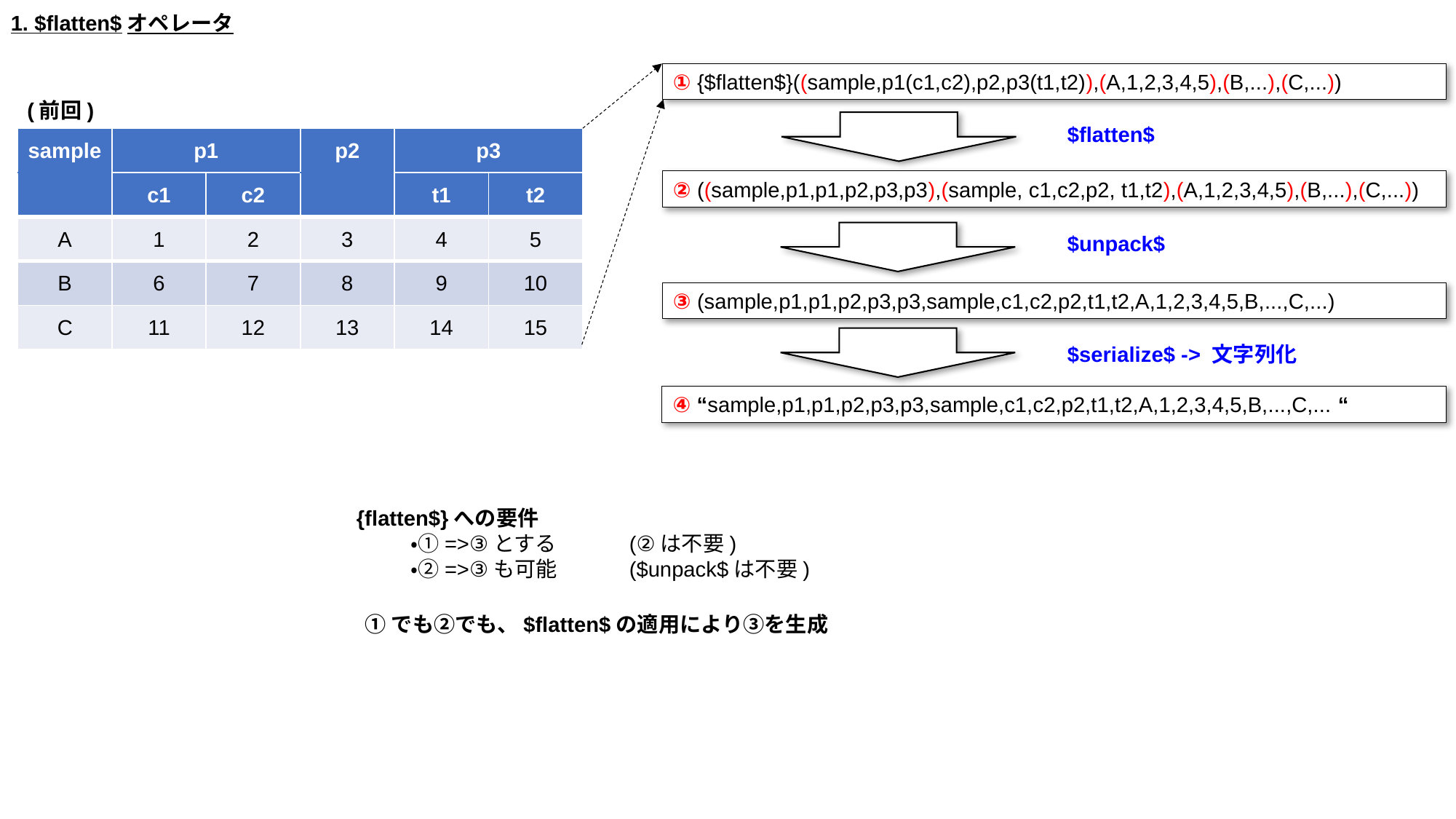

1. $flatten$オペレータ
① {$flatten$}((sample,p1(c1,c2),p2,p3(t1,t2)),(A,1,2,3,4,5),(B,...),(C,...))
(前回)

$flatten$
| sample | p1 |  | p2 | p3 |  |
| --- | --- | --- | --- | --- | --- |
|  | c1 | c2 |  | t1 | t2 |
| A | 1 | 2 | 3 | 4 | 5 |
| B | 6 | 7 | 8 | 9 | 10 |
| C | 11 | 12 | 13 | 14 | 15 |
② ((sample,p1,p1,p2,p3,p3),(sample, c1,c2,p2, t1,t2),(A,1,2,3,4,5),(B,...),(C,...))

$unpack$
③ (sample,p1,p1,p2,p3,p3,sample,c1,c2,p2,t1,t2,A,1,2,3,4,5,B,...,C,...)

$serialize$ -> 文字列化
④ “sample,p1,p1,p2,p3,p3,sample,c1,c2,p2,t1,t2,A,1,2,3,4,5,B,...,C,... “
{flatten$}への要件
・①=>③とする	(②は不要)
・②=>③も可能	($unpack$は不要)
①でも②でも、$flatten$の適用により③を生成